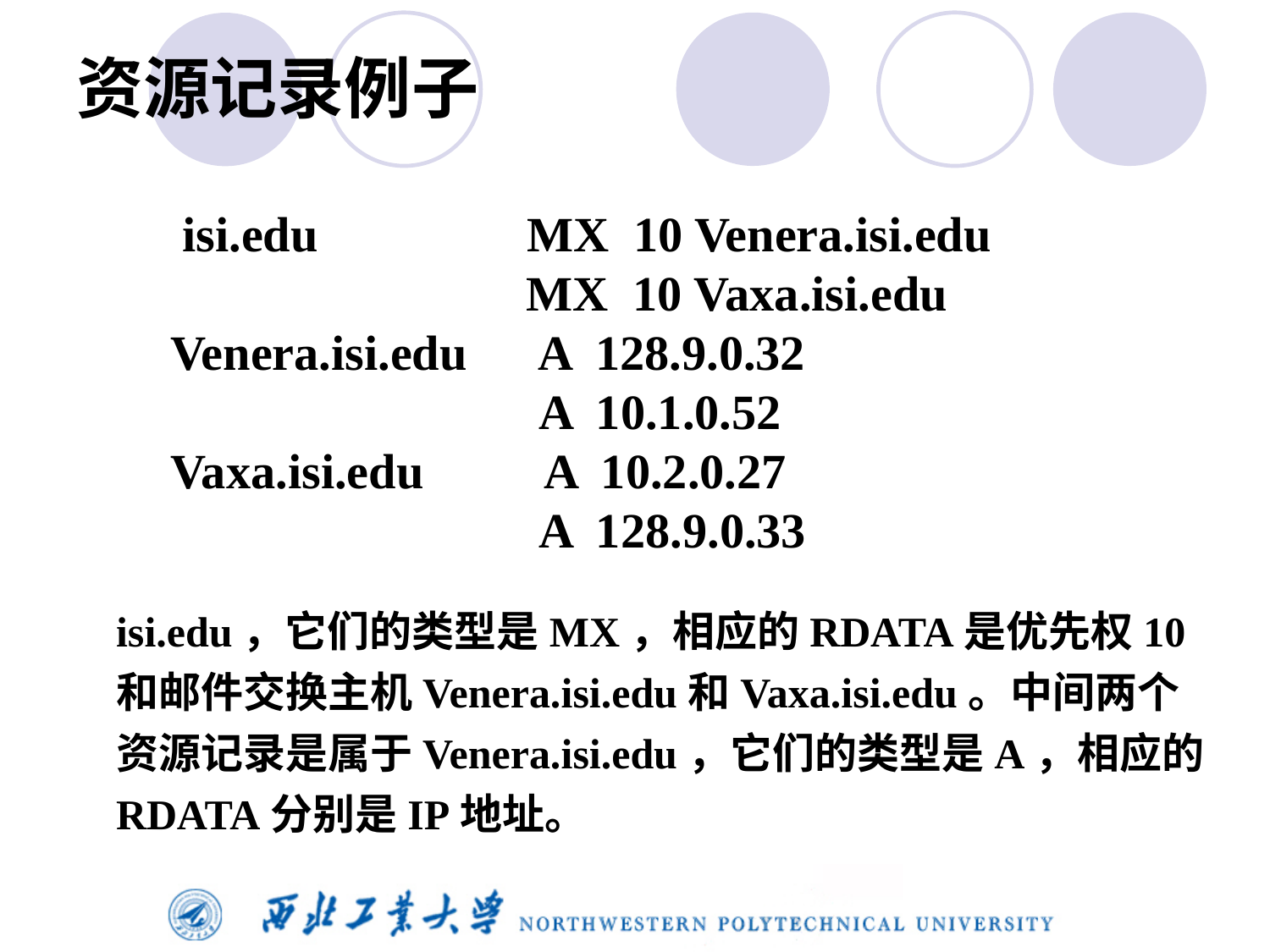

# 资源记录例子
 isi.edu                 MX  10 Venera.isi.edu
                             MX  10 Vaxa.isi.edu
Venera.isi.edu      A  128.9.0.32
                              A  10.1.0.52
Vaxa.isi.edu          A  10.2.0.27
                              A  128.9.0.33

isi.edu，它们的类型是MX，相应的RDATA是优先权10和邮件交换主机Venera.isi.edu和Vaxa.isi.edu。中间两个资源记录是属于Venera.isi.edu，它们的类型是A，相应的RDATA分别是IP地址。